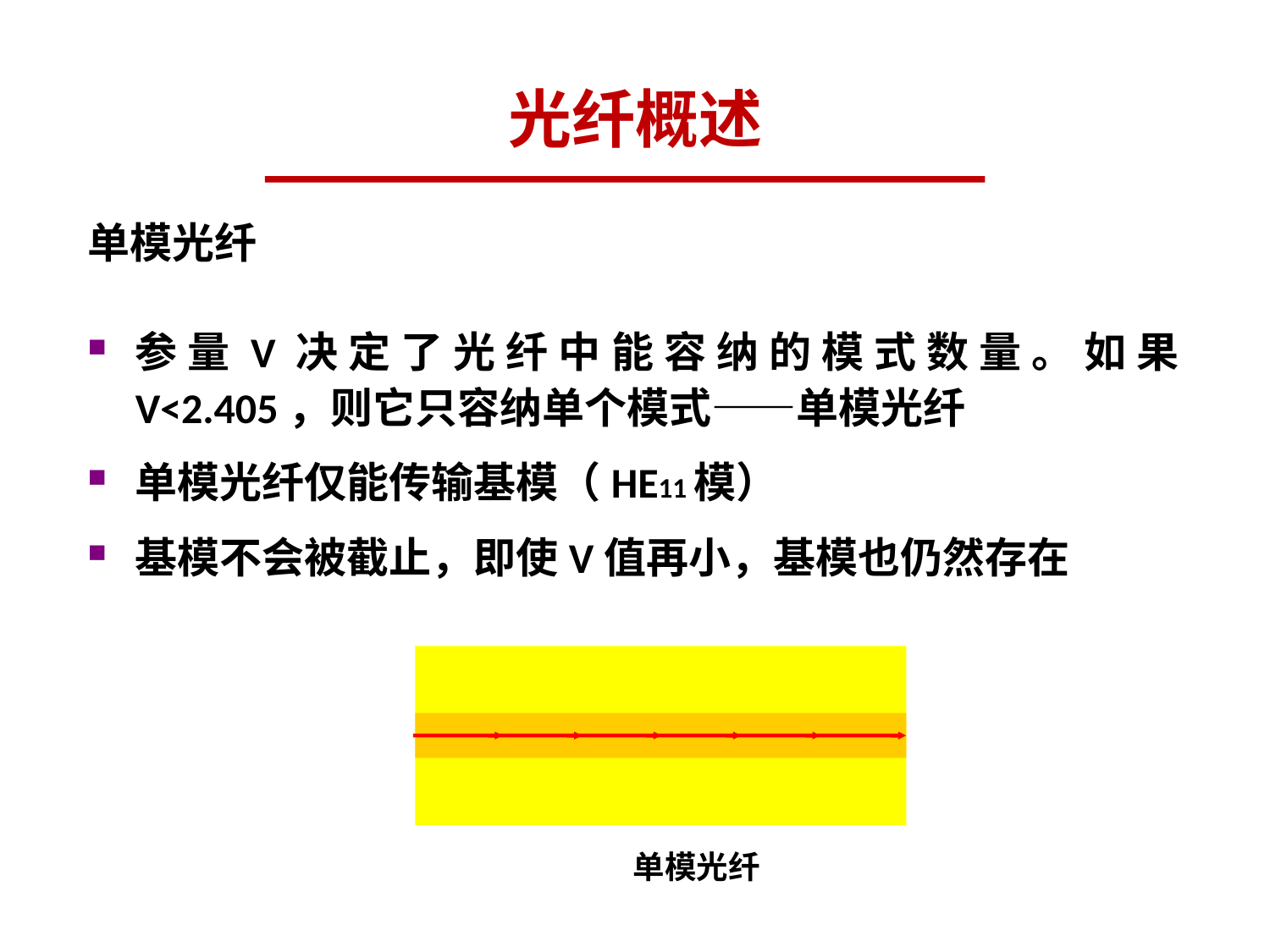

# 光纤概述

单模光纤

参量V决定了光纤中能容纳的模式数量。如果V<2.405，则它只容纳单个模式——单模光纤
单模光纤仅能传输基模（HE11模）
基模不会被截止，即使V值再小，基模也仍然存在

单模光纤